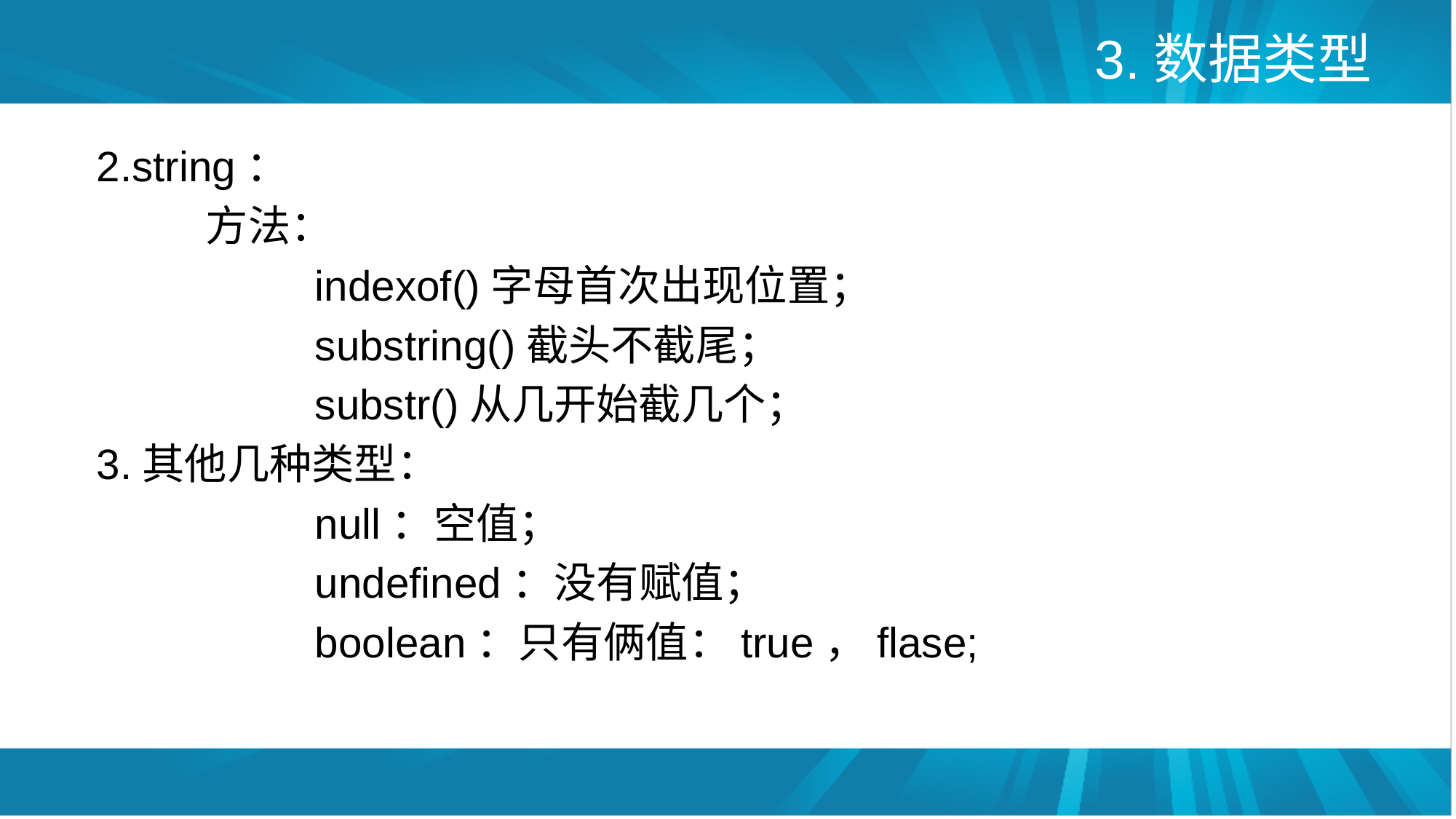

# 3.数据类型
2.string：
	方法：
		indexof()字母首次出现位置；
		substring()截头不截尾；
		substr()从几开始截几个；
3.其他几种类型：
		null：空值；
        		undefined：没有赋值；
		boolean：只有俩值：true，flase;